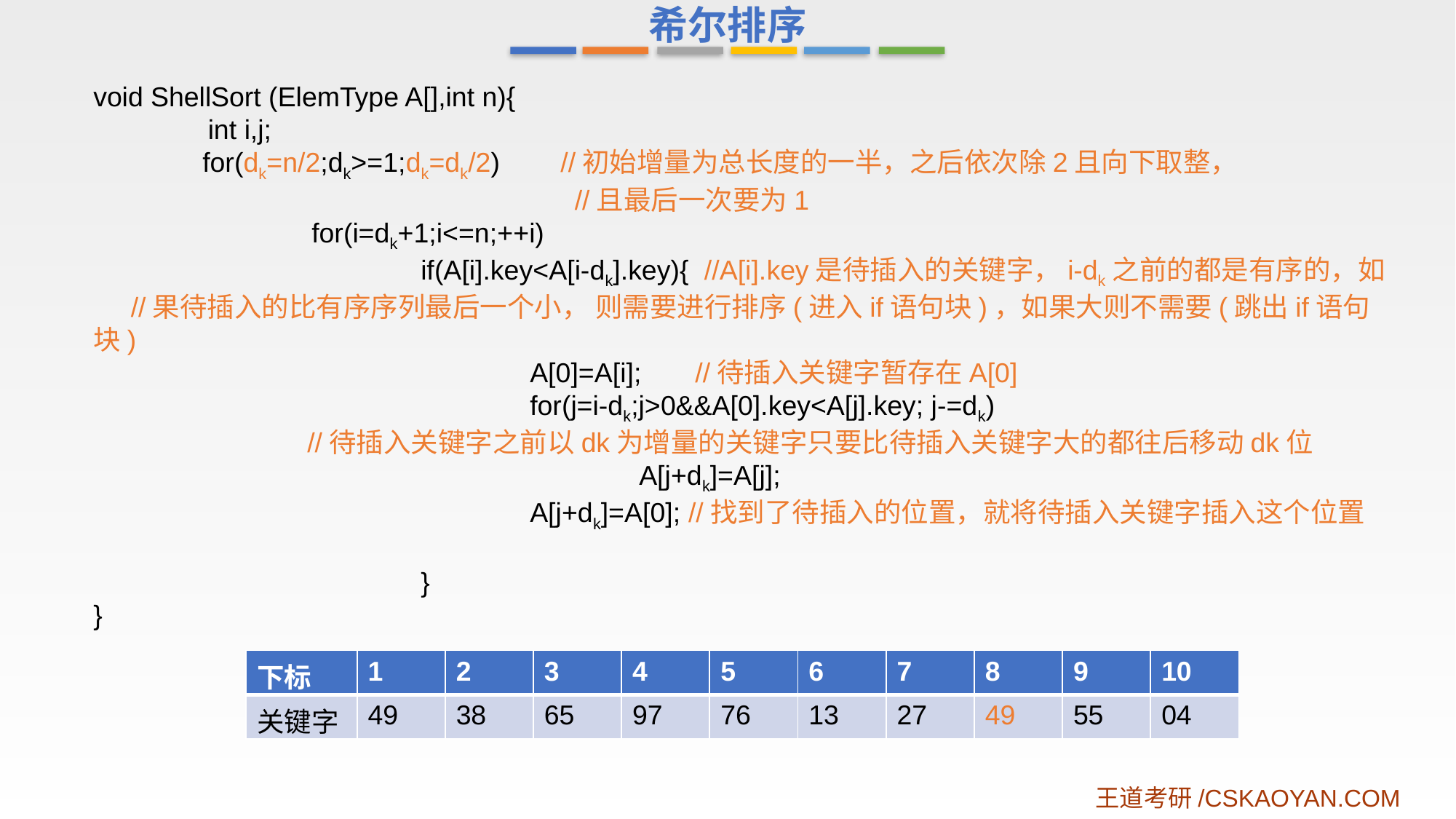

希尔排序

void ShellSort (ElemType A[],int n){
               int i,j;
	for(dk=n/2;dk>=1;dk=dk/2)	    //初始增量为总长度的一半，之后依次除2且向下取整，
                                                               //且最后一次要为1
		for(i=dk+1;i<=n;++i)
			if(A[i].key<A[i-dk].key){  //A[i].key是待插入的关键字，i-dk之前的都是有序的，如          //果待插入的比有序序列最后一个小， 则需要进行排序(进入if语句块)，如果大则不需要(跳出if语句块)
				A[0]=A[i];       //待插入关键字暂存在A[0]
				for(j=i-dk;j>0&&A[0].key<A[j].key; j-=dk)
                            //待插入关键字之前以dk为增量的关键字只要比待插入关键字大的都往后移动dk位
					A[j+dk]=A[j];
				A[j+dk]=A[0]; //找到了待插入的位置，就将待插入关键字插入这个位置
			}
}
| 下标 | 1 | 2 | 3 | 4 | 5 | 6 | 7 | 8 | 9 | 10 |
| --- | --- | --- | --- | --- | --- | --- | --- | --- | --- | --- |
| 关键字 | 49 | 38 | 65 | 97 | 76 | 13 | 27 | 49 | 55 | 04 |
王道考研/CSKAOYAN.COM